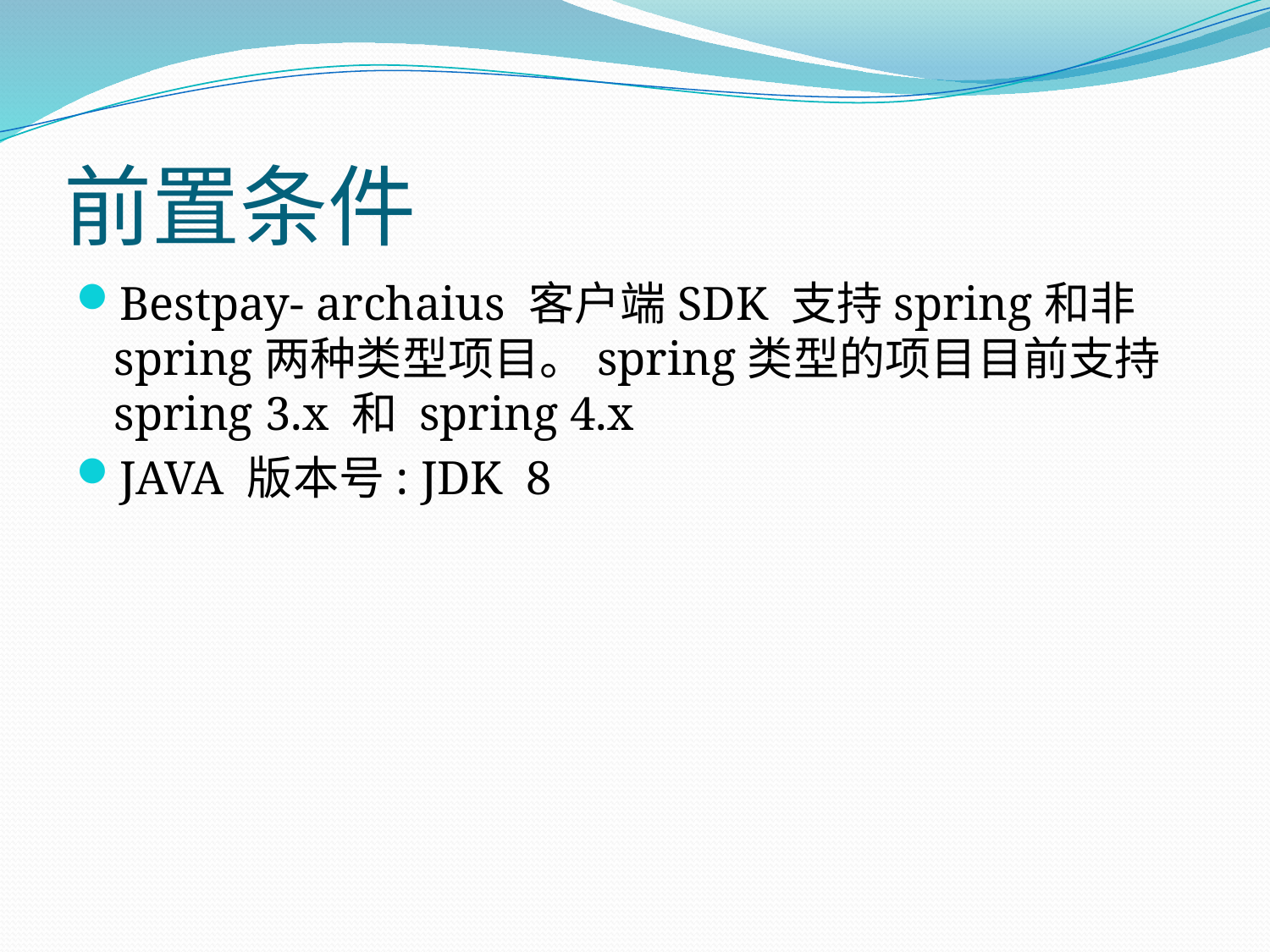

# 前置条件
Bestpay- archaius 客户端SDK 支持spring和非spring两种类型项目。spring类型的项目目前支持spring 3.x 和 spring 4.x
JAVA 版本号: JDK  8